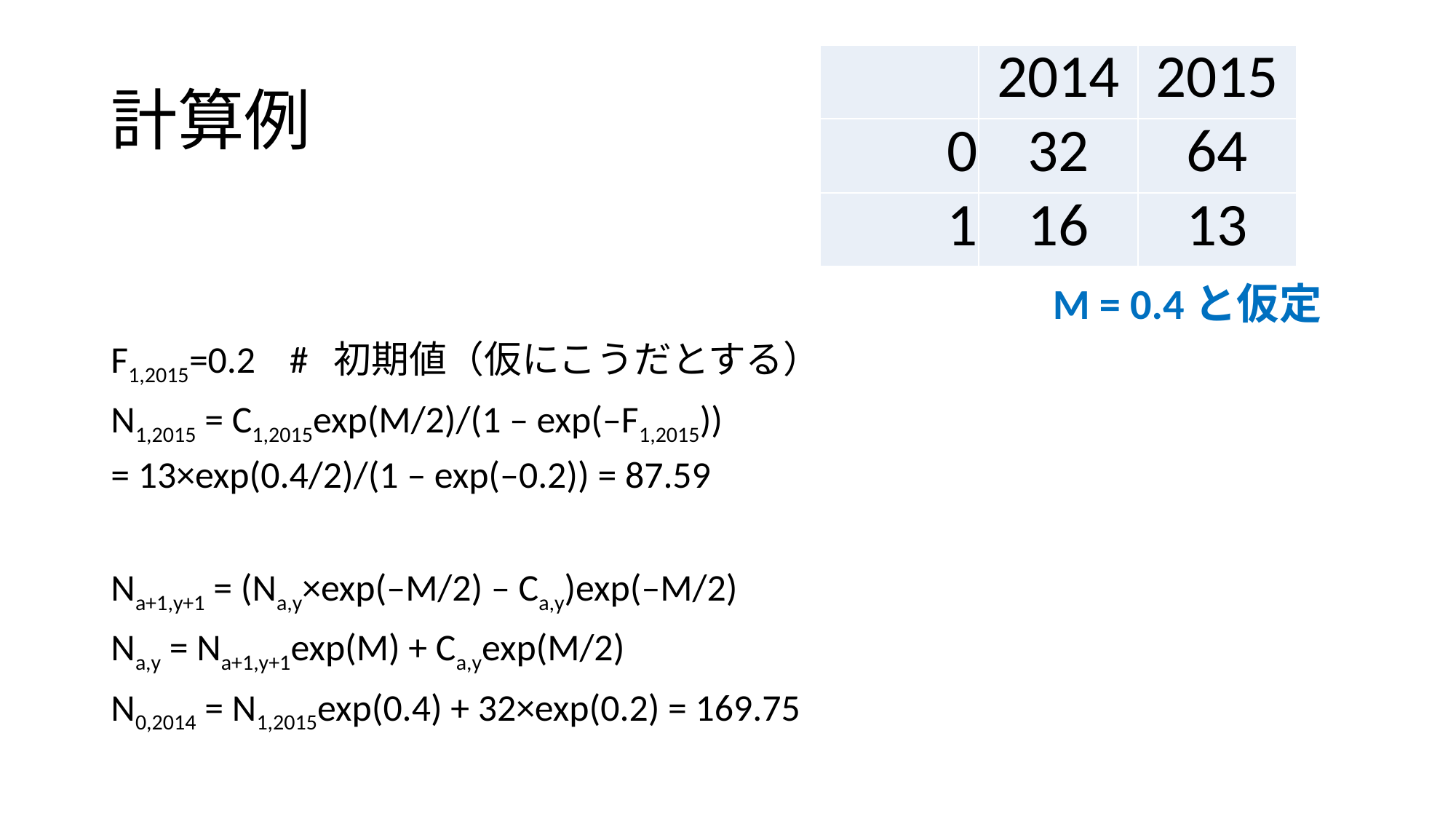

# 計算例
|  | 2014 | 2015 |
| --- | --- | --- |
| 0 | 32 | 64 |
| 1 | 16 | 13 |

F1,2015=0.2    #  初期値（仮にこうだとする）
N1,2015 = C1,2015exp(M/2)/(1 – exp(–F1,2015))
= 13×exp(0.4/2)/(1 – exp(–0.2)) = 87.59

Na+1,y+1 = (Na,y×exp(–M/2) – Ca,y)exp(–M/2)
Na,y = Na+1,y+1exp(M) + Ca,yexp(M/2)
N0,2014 = N1,2015exp(0.4) + 32×exp(0.2) = 169.75
M = 0.4と仮定